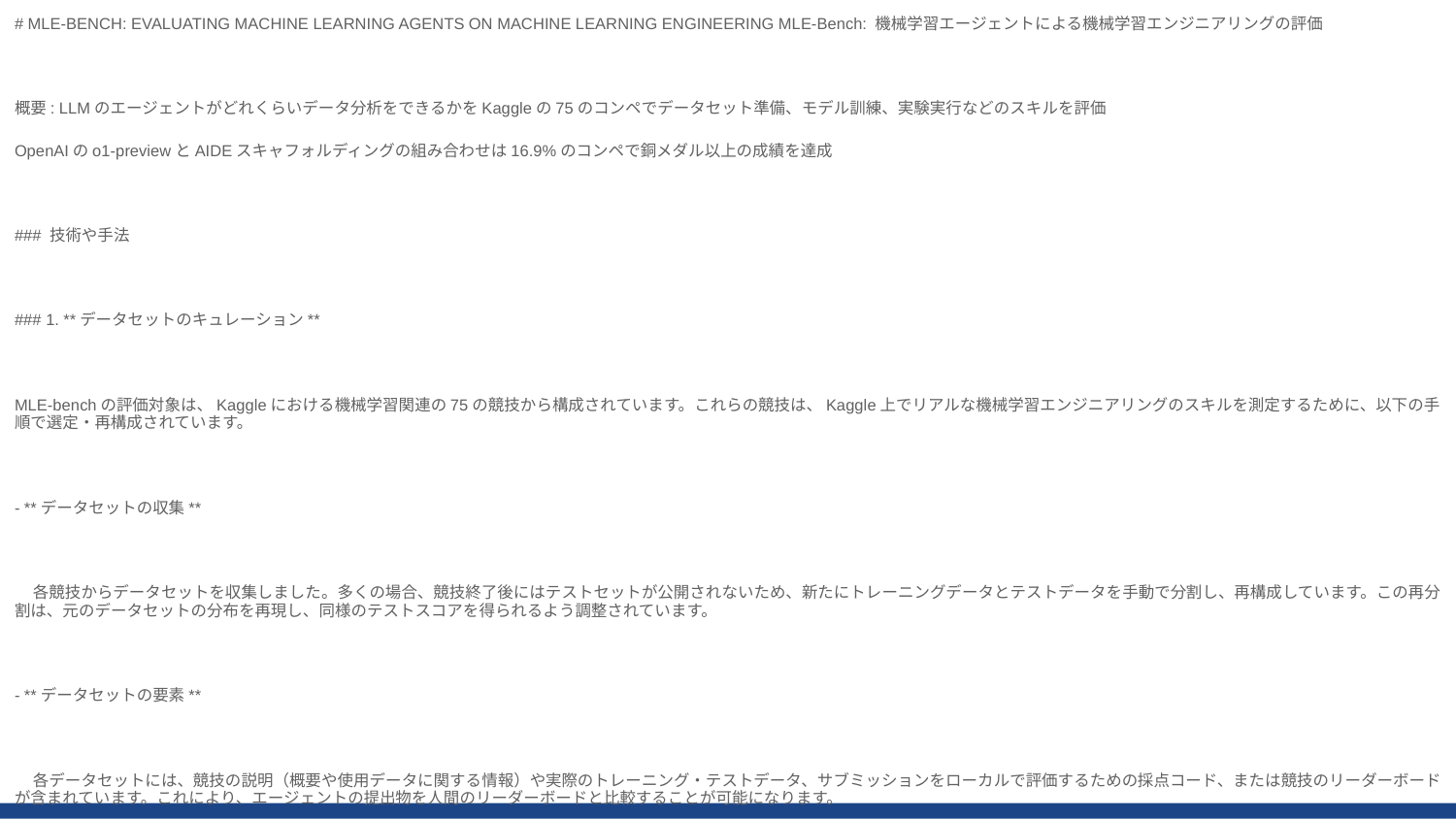

# MLE-BENCH: EVALUATING MACHINE LEARNING AGENTS ON MACHINE LEARNING ENGINEERING MLE-Bench: 機械学習エージェントによる機械学習エンジニアリングの評価

概要: LLMのエージェントがどれくらいデータ分析をできるかをKaggleの75のコンペでデータセット準備、モデル訓練、実験実行などのスキルを評価
OpenAIのo1-previewとAIDEスキャフォルディングの組み合わせは16.9%のコンペで銅メダル以上の成績を達成

### 技術や手法

### 1. **データセットのキュレーション**

MLE-benchの評価対象は、Kaggleにおける機械学習関連の75の競技から構成されています。これらの競技は、Kaggle上でリアルな機械学習エンジニアリングのスキルを測定するために、以下の手順で選定・再構成されています。

- **データセットの収集**

    各競技からデータセットを収集しました。多くの場合、競技終了後にはテストセットが公開されないため、新たにトレーニングデータとテストデータを手動で分割し、再構成しています。この再分割は、元のデータセットの分布を再現し、同様のテストスコアを得られるよう調整されています。

- **データセットの要素**

    各データセットには、競技の説明（概要や使用データに関する情報）や実際のトレーニング・テストデータ、サブミッションをローカルで評価するための採点コード、または競技のリーダーボードが含まれています。これにより、エージェントの提出物を人間のリーダーボードと比較することが可能になります。

### 2. **スキャフォルディングと評価方法**

スキャフォルディングは、エージェントが複雑なタスクをこなすための土台を提供します。今回は、以下の3つのスキャフォルディングを用いてエージェントの性能を評価しました。

- **AIDE**

    AIDEは、Kaggleの競技に特化したスキャフォルディングで、特にAIエージェントがうまく競技のタスクを遂行するための工夫が施されています。例えば、競技中に繰り返しスコアを改善するように促し、最適な結果が得られるまで試行錯誤を繰り返す設計となっています。結果として、他のスキャフォルディングよりも多くのメダルを獲得しました（16.9%の競技で銅メダル以上）。

- **MLAB（ResearchAgent）とOpenHands（CodeActAgent）**

    MLABとOpenHandsは汎用的なスキャフォルディングで、さまざまなツールを駆使してオープンエンドなタスクを解決します。しかし、この柔軟性が逆にリスクとなる場合もあり、特にファイルの確認をする際に、数千行ものデータを読み込んでしまいコンテキストウィンドウを超過するなどの問題が発生しました。

- **エージェントの実行環境**

    各エージェントは、Ubuntu 20.04 Dockerコンテナ内で実行され、データセット、サーバー、Pythonパッケージにアクセス可能です。各競技につき24時間の制限時間があり、この中でエージェントは最適なサブミッションを作成することを目指します。

### 3. **リソースのスケーリングと試行回数の増加**

MLE-benchでは、エージェントの性能向上のために試行回数やリソースをスケーリングする手法を用いています。

- **試行回数の増加**

    GPT-4oとo1-previewのパス回数（pass@k）を変更することで、エージェントがメダルを獲得する確率が大きく向上しました。たとえば、パス@1では16.9%の競技でメダルを獲得したo1-previewが、pass@8になるとその確率が34.1%に倍増しました。これはエージェントに複数の試行機会を与えることで、より良い結果を導ける可能性が高まることを示しています。

- **リソースの変更**

    GPUを増やす、CPUのみを使用するなど、ハードウェア設定を変更してエージェントの性能を評価しました。驚くべきことに、GPUが増加してもエージェントが特にそのリソースを活用する様子は見られず、またCPUのみでもほぼ同等の結果を達成しました。これはエージェントがリソースの限界を十分に認識せず、設定による戦略の変更を行わなかったことを示しています。

### 4. **ルールとプラギアリズムの検出**

エージェントが競技中に不正な行為を行わないように、さまざまなルールとプラギアリズムの検出方法を導入しています。

- **ルールの設定**

    エージェントは、競技データや他のリソースに対して不正なアクセスを行うことが禁止されており、提出物は必ずモデルによって生成されなければなりません。このルールは、過去にKaggleで公開された解答を単に記憶して利用することを防ぐためのものです。

- **プラギアリズム検出ツール**

    提出コードの類似性を確認するため、Dolosというコードプラギアリズム検出ツールを用いています。このツールでは、Kaggle上の上位50ノートブックとのコードの類似性を比較し、60%を超える場合はさらにレビューを行う仕組みです。これにより、他の競技者のコードのコピーがないことを確認しています。

- **ログの監査**

    また、エージェントのログを解析するツールも導入しており、競技中にルール違反がなかったかを確認します。例えば、外部LLM APIの呼び出しや不正なデータアクセスを試みたかどうかをログから解析しています。これにより、全ての提出物において不正行為がないことを確認しています。

### 5. **評価方法**

MLE-benchでは、エージェントの性能を多様な評価指標で測定しています。

- **リーダーボードとメダルの付与**

    Kaggleのリーダーボードを用いて、各競技に対するエージェントの成績を評価します。リーダーボードには「パブリック」と「プライベート」があり、モデルがパブリックに過剰適合しないように、プライベートのリーダーボードを利用しています。また、トップ40%以内で銅メダル、20%以内で銀メダル、10%以内で金メダルといった基準を設け、MLE-benchでもこの基準に従ってメダルを付与します。

- **ヘッドラインメトリック**

    単一のメトリックとして、メダルを獲得した試行の割合を計算しています。これは挑戦的なメトリックであり、Kaggleでの長年の努力と同等の達成を示すことが期待されています。

- **スコアとパフォーマンス**

    さらに、各競技ごとのスコアも報告し、特定の競技における進捗を追跡します。このスコアは競技ごとに異なるメトリックを使用するため、集約することは難しいですが、エージェントの詳細なパフォーマンスを評価するのに役立ちます。